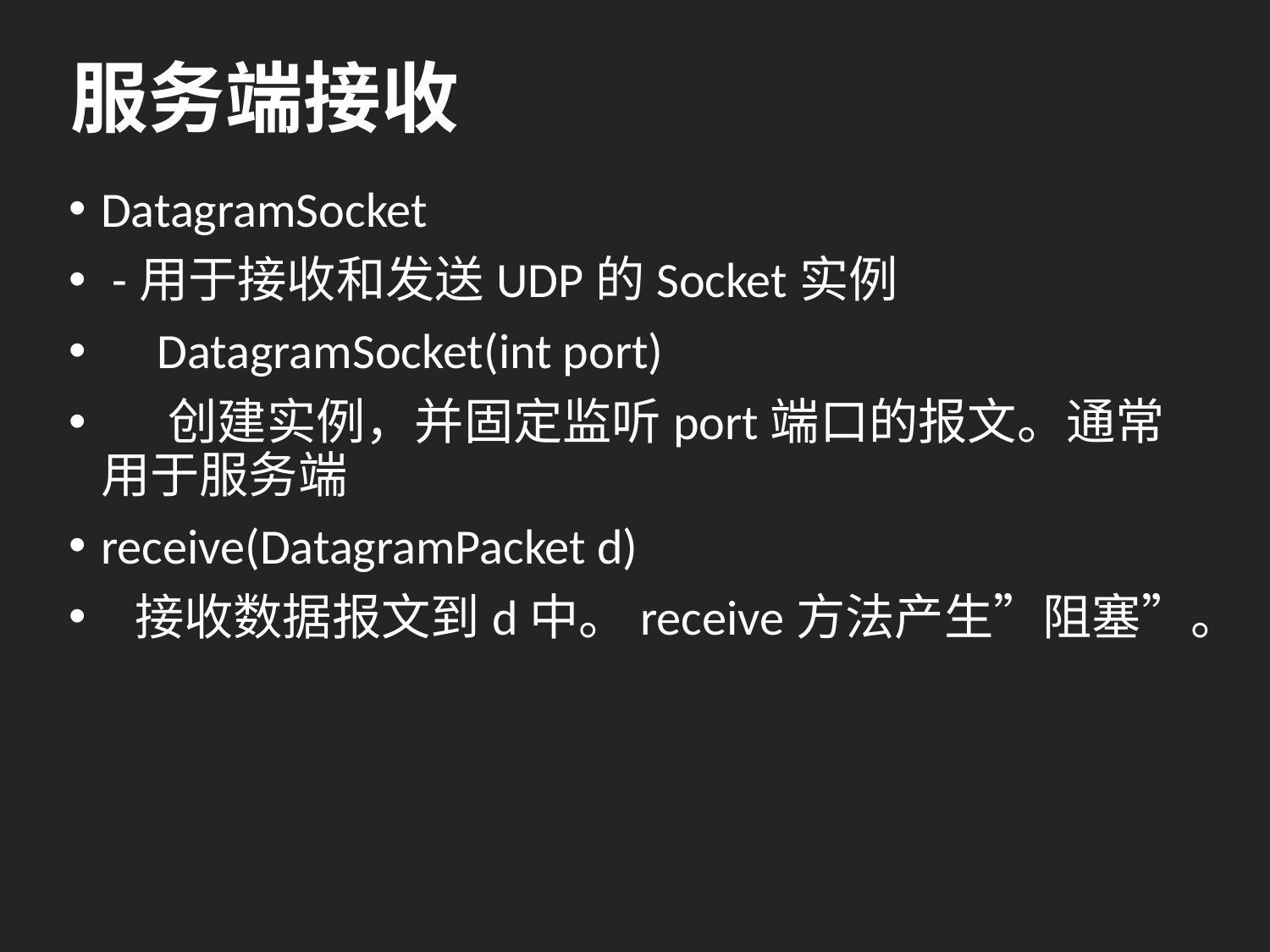

# 服务端接收
DatagramSocket
 -用于接收和发送UDP的Socket实例
     DatagramSocket(int port)
     创建实例，并固定监听port端口的报文。通常用于服务端
receive(DatagramPacket d)
  接收数据报文到d中。receive方法产生”阻塞”。